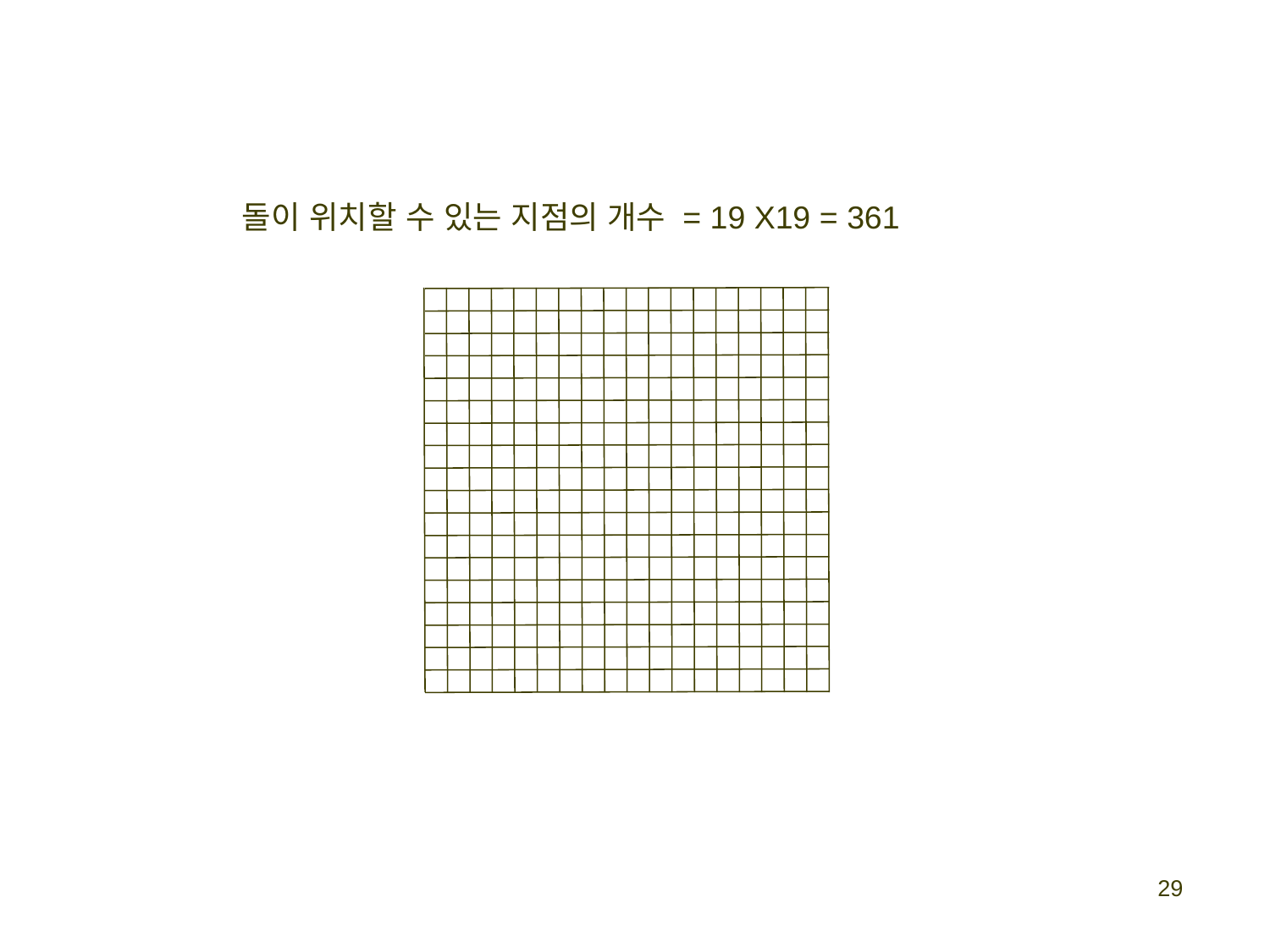

돌이 위치할 수 있는 지점의 개수 = 19 Χ19 = 361
29